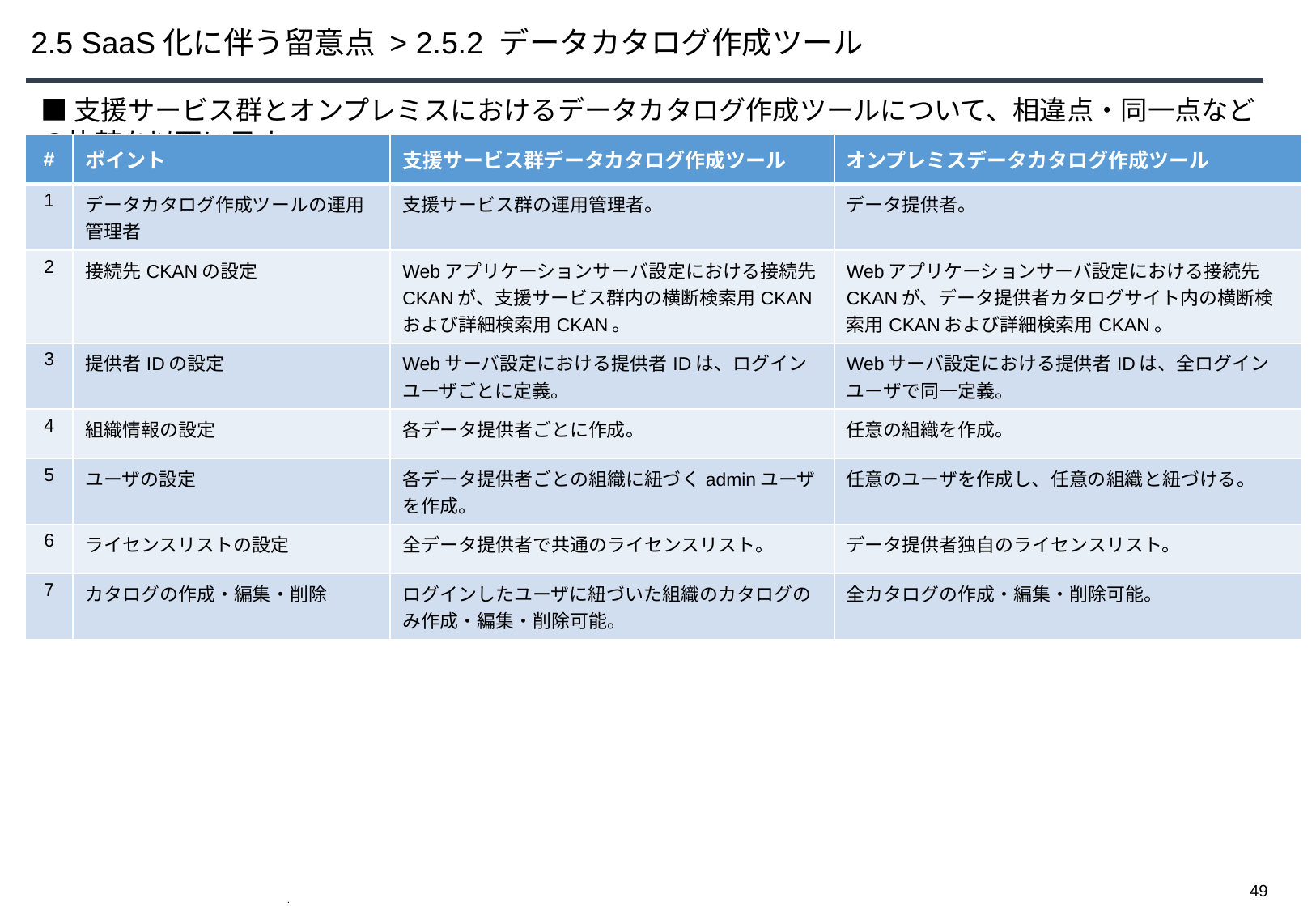

# 2.5 SaaS化に伴う留意点 > 2.5.2 データカタログ作成ツール
■支援サービス群とオンプレミスにおけるデータカタログ作成ツールについて、相違点・同一点などの比較を以下に示す。

| # | ポイント | 支援サービス群データカタログ作成ツール | オンプレミスデータカタログ作成ツール |
| --- | --- | --- | --- |
| 1 | データカタログ作成ツールの運用管理者 | 支援サービス群の運用管理者。 | データ提供者。 |
| 2 | 接続先CKANの設定 | Webアプリケーションサーバ設定における接続先CKANが、支援サービス群内の横断検索用CKANおよび詳細検索用CKAN。 | Webアプリケーションサーバ設定における接続先CKANが、データ提供者カタログサイト内の横断検索用CKANおよび詳細検索用CKAN。 |
| 3 | 提供者IDの設定 | Webサーバ設定における提供者IDは、ログインユーザごとに定義。 | Webサーバ設定における提供者IDは、全ログインユーザで同一定義。 |
| 4 | 組織情報の設定 | 各データ提供者ごとに作成。 | 任意の組織を作成。 |
| 5 | ユーザの設定 | 各データ提供者ごとの組織に紐づくadminユーザを作成。 | 任意のユーザを作成し、任意の組織と紐づける。 |
| 6 | ライセンスリストの設定 | 全データ提供者で共通のライセンスリスト。 | データ提供者独自のライセンスリスト。 |
| 7 | カタログの作成・編集・削除 | ログインしたユーザに紐づいた組織のカタログのみ作成・編集・削除可能。 | 全カタログの作成・編集・削除可能。 |